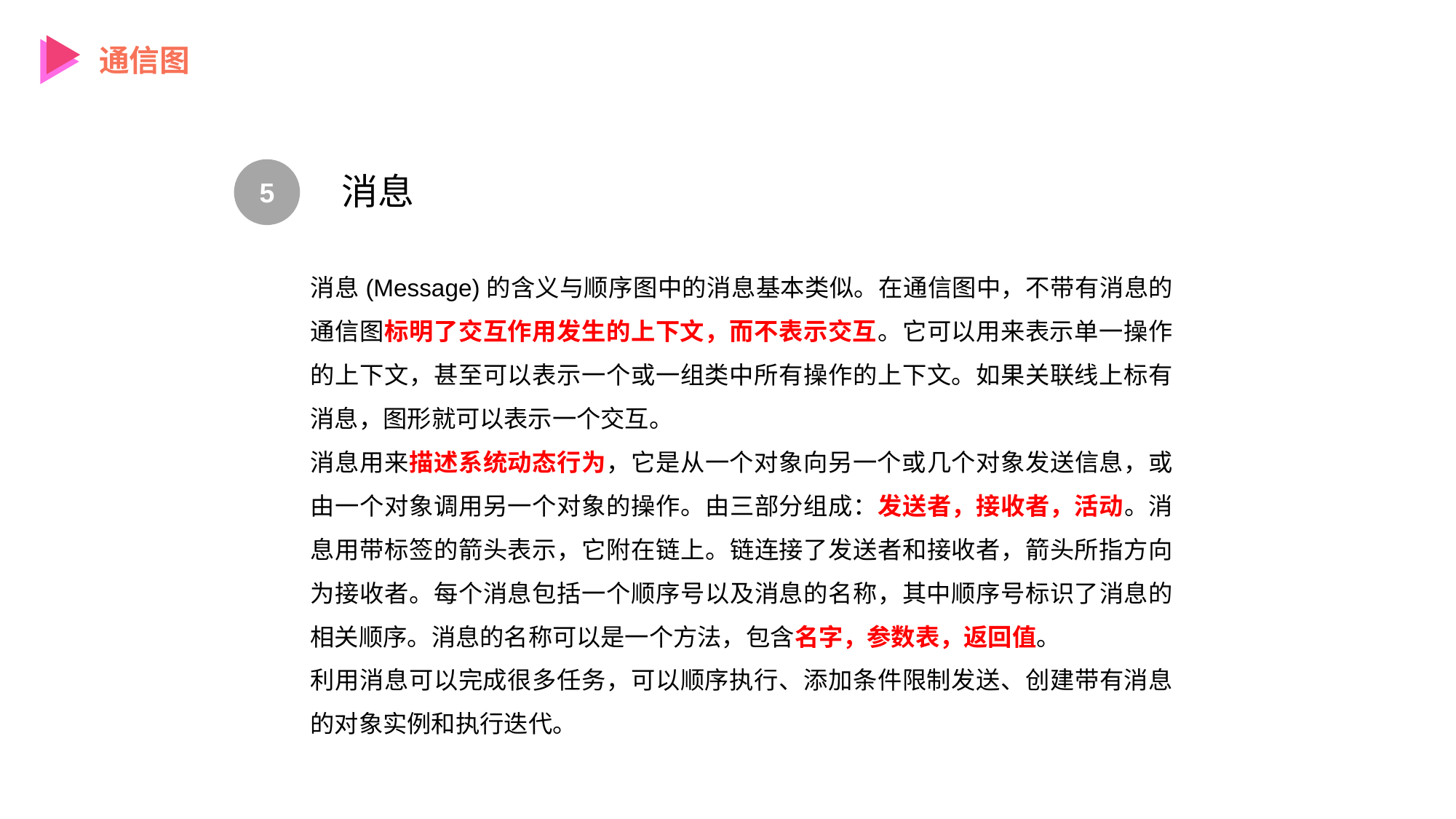

通信图
5
消息
消息(Message)的含义与顺序图中的消息基本类似。在通信图中，不带有消息的通信图标明了交互作用发生的上下文，而不表示交互。它可以用来表示单一操作的上下文，甚至可以表示一个或一组类中所有操作的上下文。如果关联线上标有消息，图形就可以表示一个交互。
消息用来描述系统动态行为，它是从一个对象向另一个或几个对象发送信息，或由一个对象调用另一个对象的操作。由三部分组成：发送者，接收者，活动。消息用带标签的箭头表示，它附在链上。链连接了发送者和接收者，箭头所指方向为接收者。每个消息包括一个顺序号以及消息的名称，其中顺序号标识了消息的相关顺序。消息的名称可以是一个方法，包含名字，参数表，返回值。
利用消息可以完成很多任务，可以顺序执行、添加条件限制发送、创建带有消息的对象实例和执行迭代。